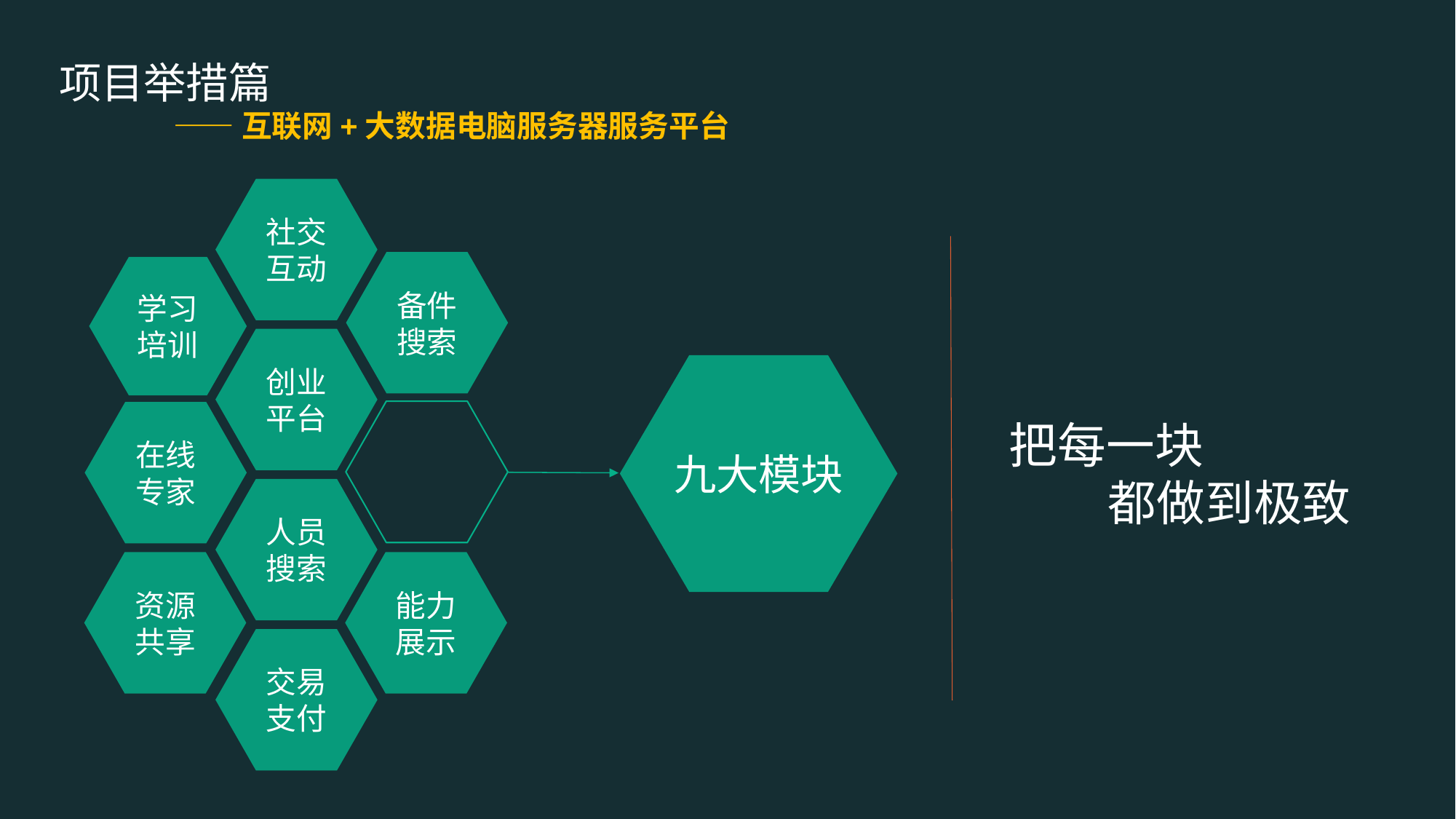

项目举措篇
                 ——互联网+大数据电脑服务器服务平台
社交
互动
备件
搜索
学习
培训
创业
平台
九大模块

在线
专家
把每一块
        都做到极致
人员
搜索
资源
共享
能力
展示
交易
支付